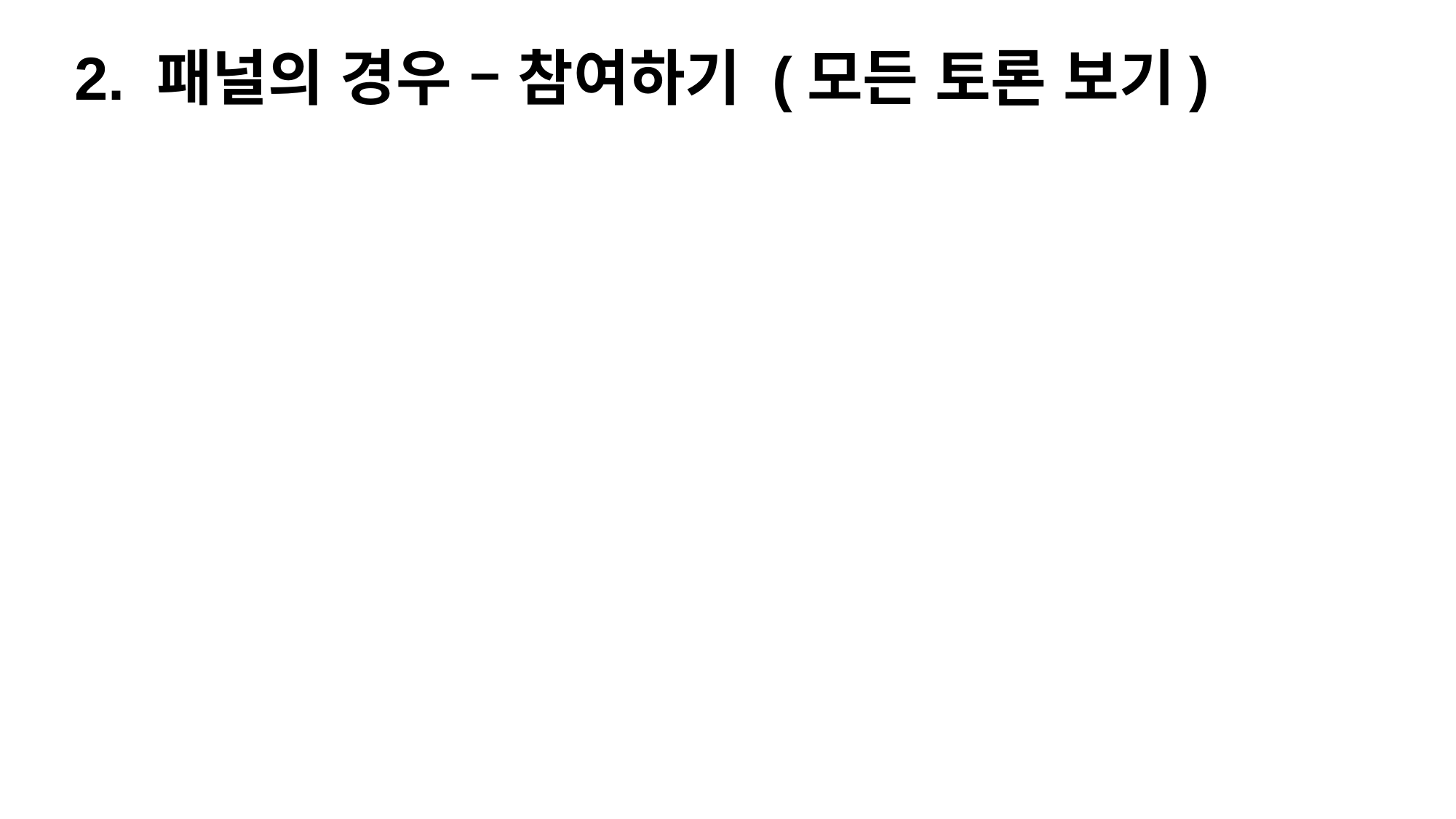

2. 패널의 경우 – 참여하기 (모든 토론 보기)